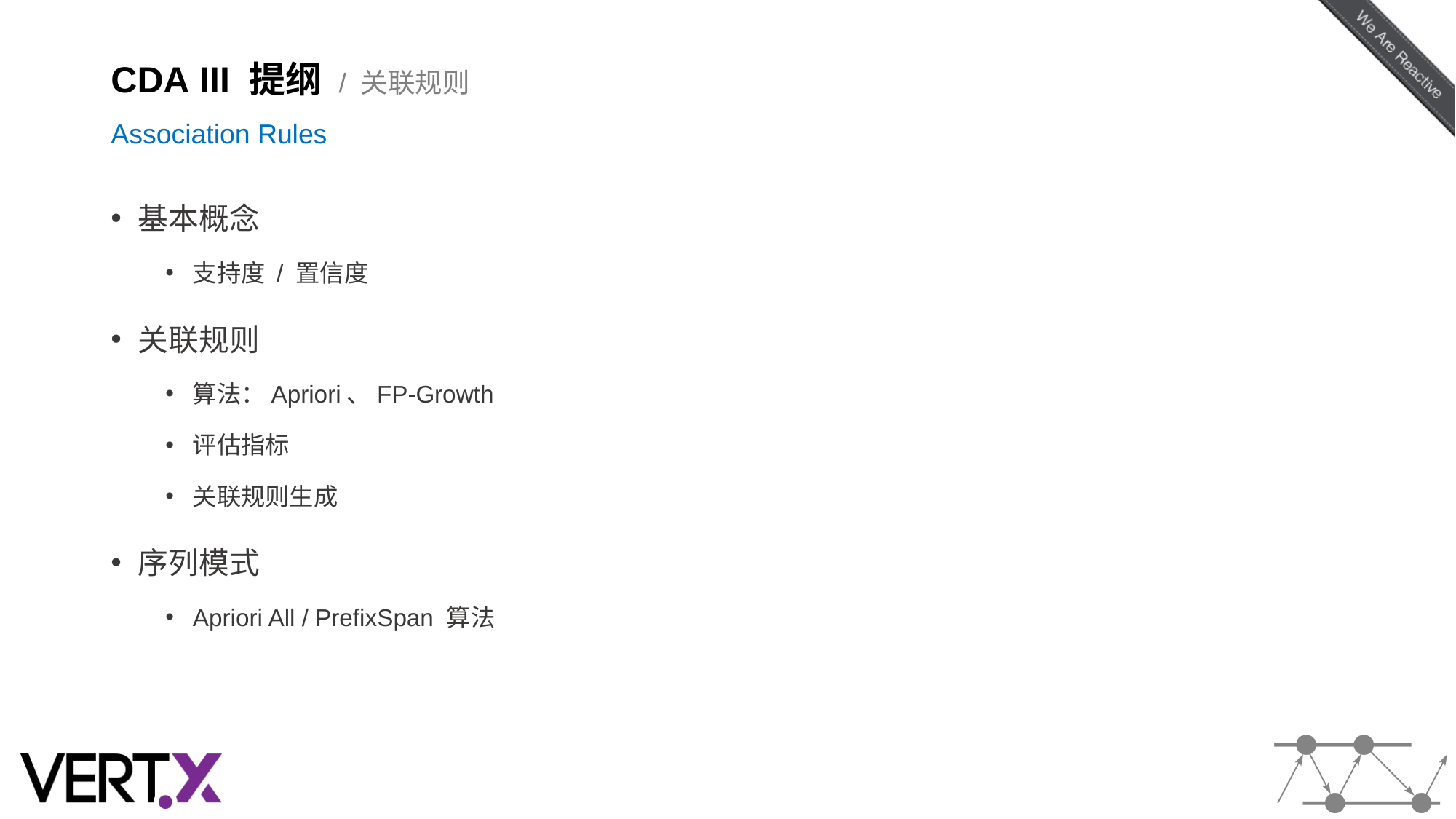

# CDA III 提纲 / 关联规则 Association Rules
基本概念
支持度 / 置信度
关联规则
算法：Apriori、FP-Growth
评估指标
关联规则生成
序列模式
Apriori All / PrefixSpan 算法